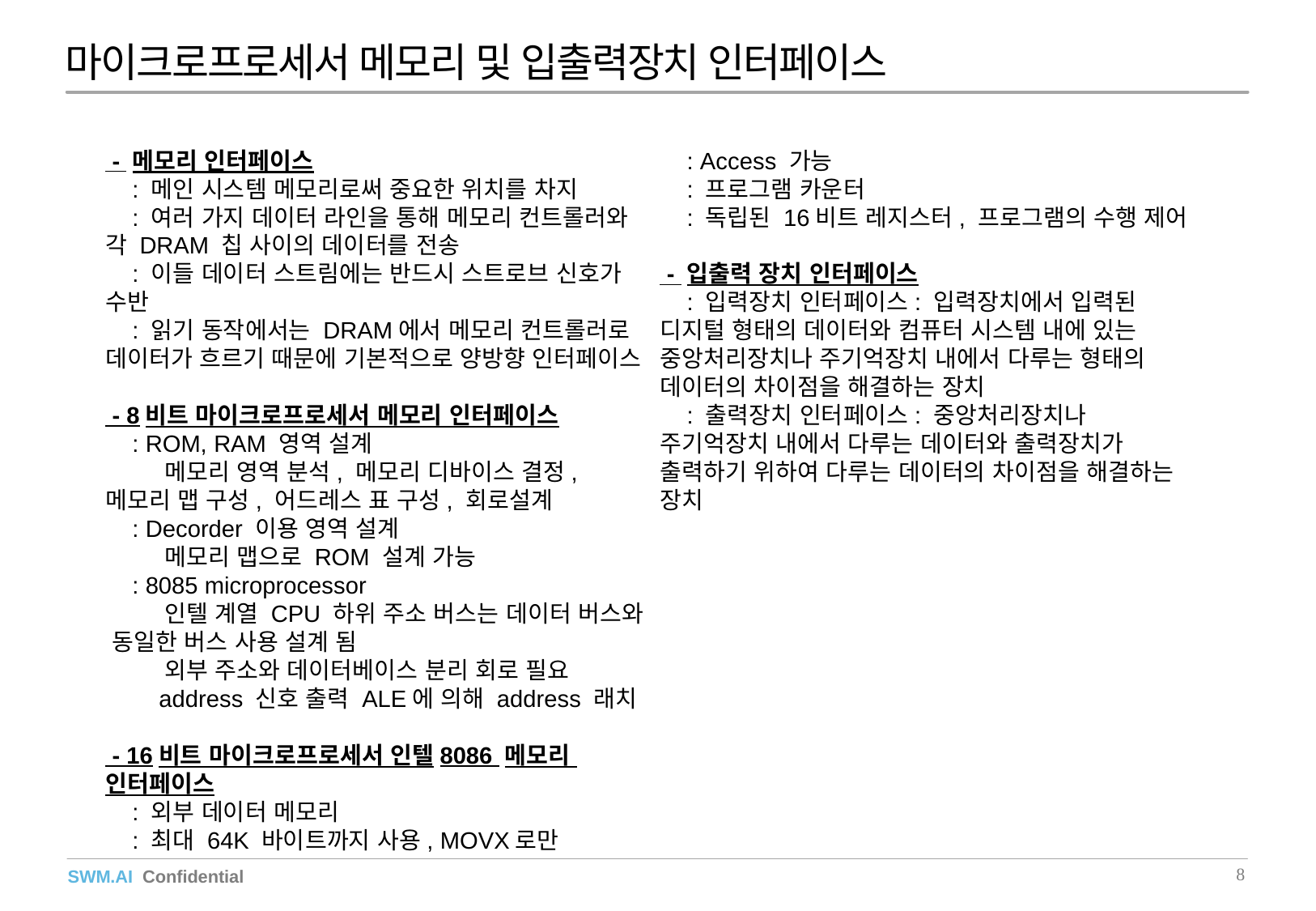

마이크로프로세서 메모리 및 입출력장치 인터페이스
 - 메모리 인터페이스
    : 메인 시스템 메모리로써 중요한 위치를 차지
    : 여러 가지 데이터 라인을 통해 메모리 컨트롤러와 각 DRAM 칩 사이의 데이터를 전송
    : 이들 데이터 스트림에는 반드시 스트로브 신호가 수반
    : 읽기 동작에서는 DRAM에서 메모리 컨트롤러로 데이터가 흐르기 때문에 기본적으로 양방향 인터페이스
 - 8비트 마이크로프로세서 메모리 인터페이스
    : ROM, RAM 영역 설계
        메모리 영역 분석, 메모리 디바이스 결정, 메모리 맵 구성, 어드레스 표 구성, 회로설계
    : Decorder 이용 영역 설계
        메모리 맵으로 ROM 설계 가능
    : 8085 microprocessor
        인텔 계열 CPU 하위 주소 버스는 데이터 버스와 동일한 버스 사용 설계 됨
        외부 주소와 데이터베이스 분리 회로 필요
        address 신호 출력 ALE에 의해 address 래치
 - 16비트 마이크로프로세서 인텔8086 메모리 인터페이스
    : 외부 데이터 메모리
    : 최대 64K 바이트까지 사용, MOVX로만
    : Access 가능
    : 프로그램 카운터
    : 독립된 16비트 레지스터, 프로그램의 수행 제어
 - 입출력 장치 인터페이스
    : 입력장치 인터페이스: 입력장치에서 입력된 디지털 형태의 데이터와 컴퓨터 시스템 내에 있는 중앙처리장치나 주기억장치 내에서 다루는 형태의 데이터의 차이점을 해결하는 장치
    : 출력장치 인터페이스: 중앙처리장치나 주기억장치 내에서 다루는 데이터와 출력장치가 출력하기 위하여 다루는 데이터의 차이점을 해결하는 장치
8